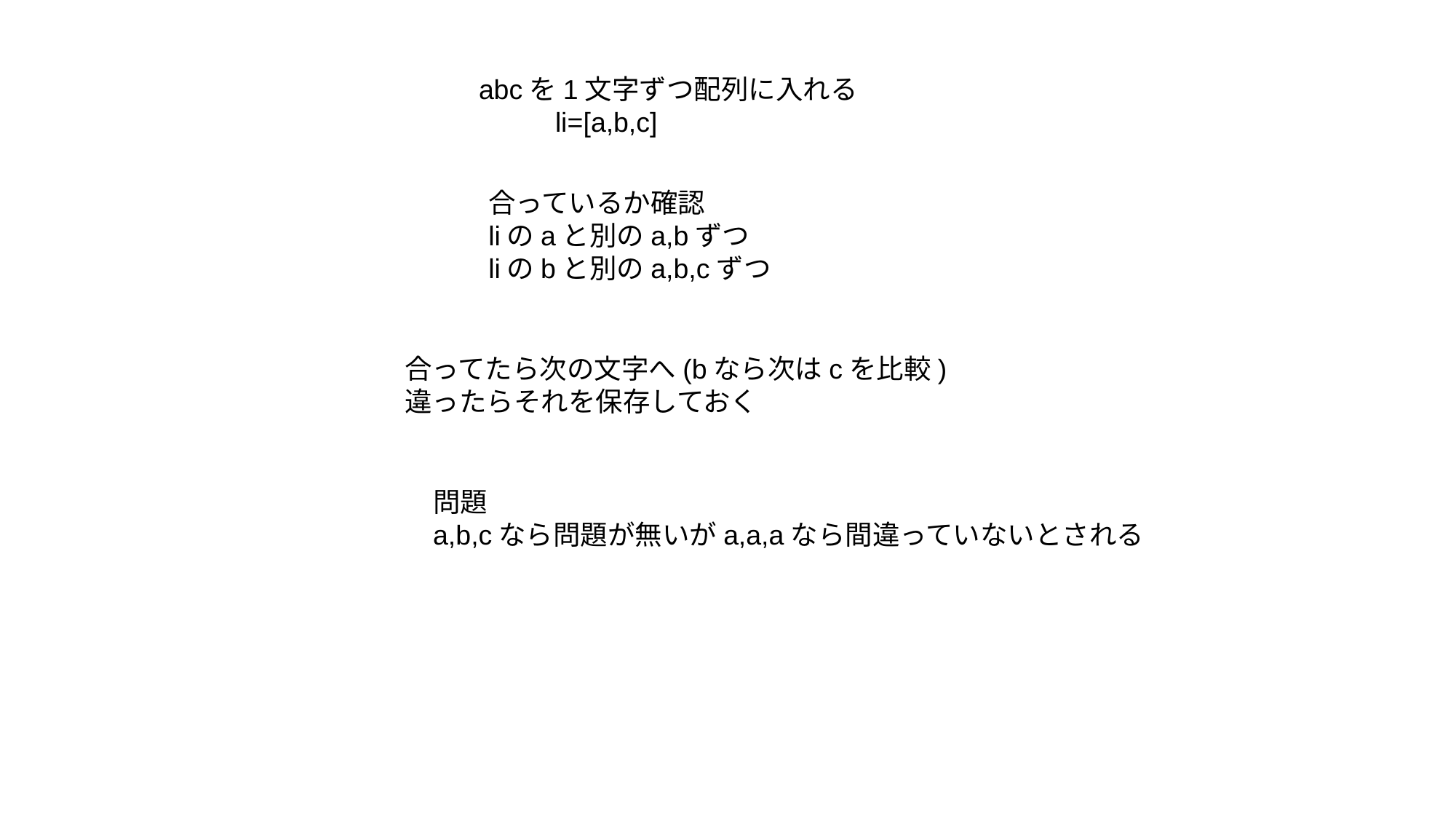

abcを1文字ずつ配列に入れる
          li=[a,b,c]
合っているか確認
liのaと別のa,bずつ
liのbと別のa,b,cずつ
合ってたら次の文字へ(bなら次はcを比較)
違ったらそれを保存しておく
問題
a,b,cなら問題が無いがa,a,aなら間違っていないとされる